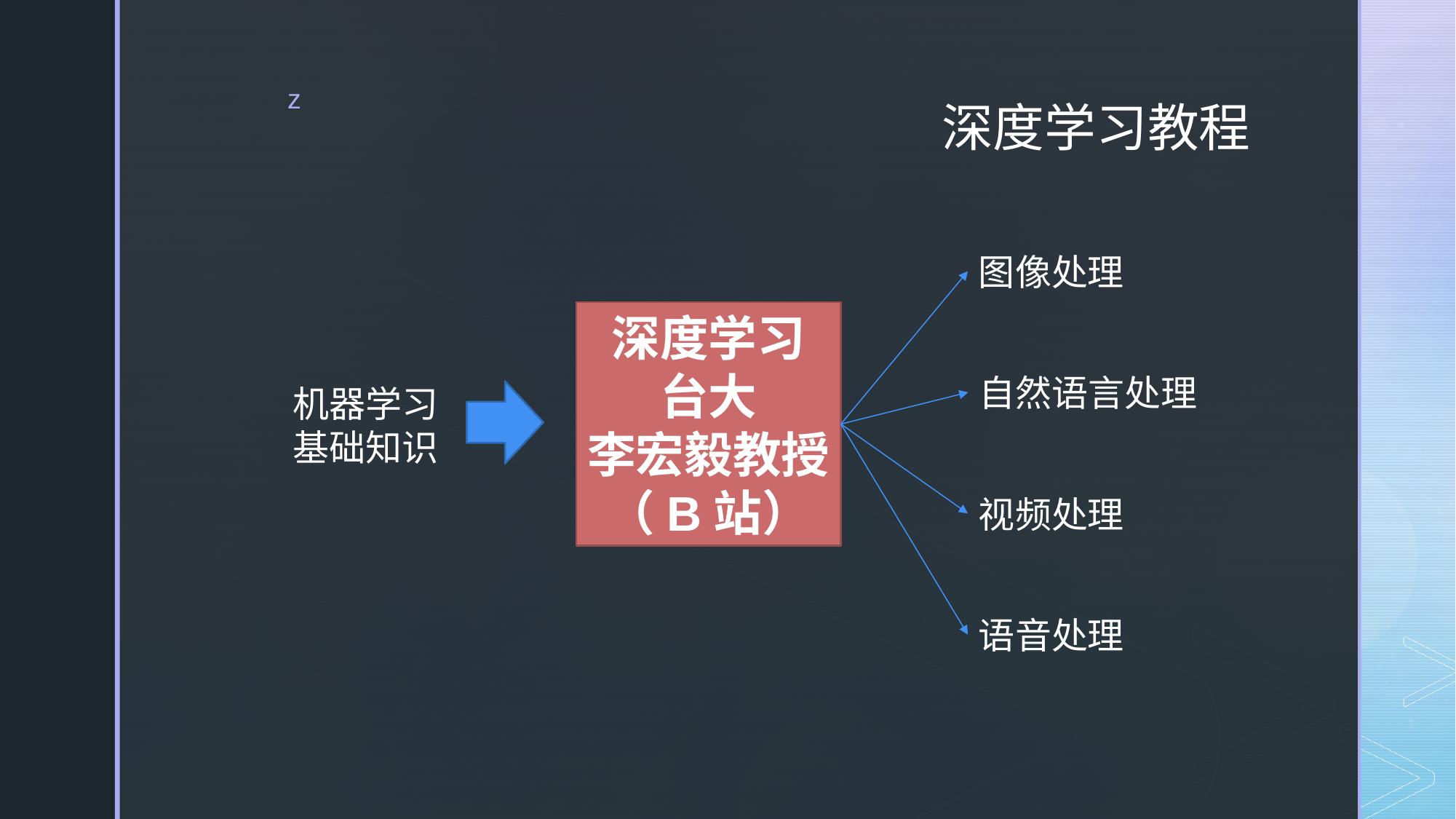

# 深度学习教程
图像处理
深度学习
台大
李宏毅教授
（B站）
自然语言处理
机器学习
基础知识

视频处理
语音处理